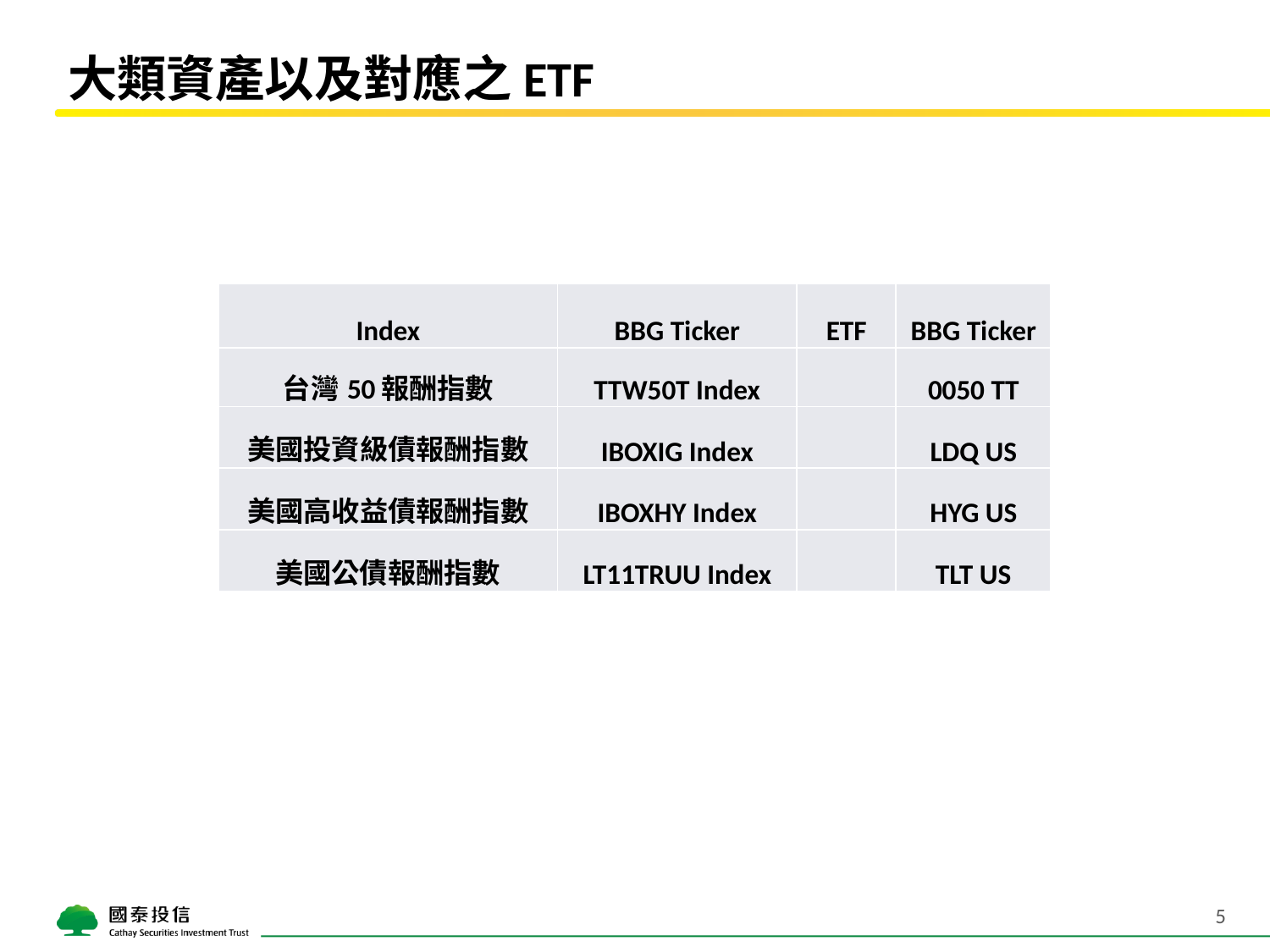

# 大類資產以及對應之ETF
| Index | BBG Ticker | ETF | BBG Ticker |
| --- | --- | --- | --- |
| 台灣50報酬指數 | TTW50T Index |  | 0050 TT |
| 美國投資級債報酬指數 | IBOXIG Index |  | LDQ US |
| 美國高收益債報酬指數 | IBOXHY Index |  | HYG US |
| 美國公債報酬指數 | LT11TRUU Index |  | TLT US |
5